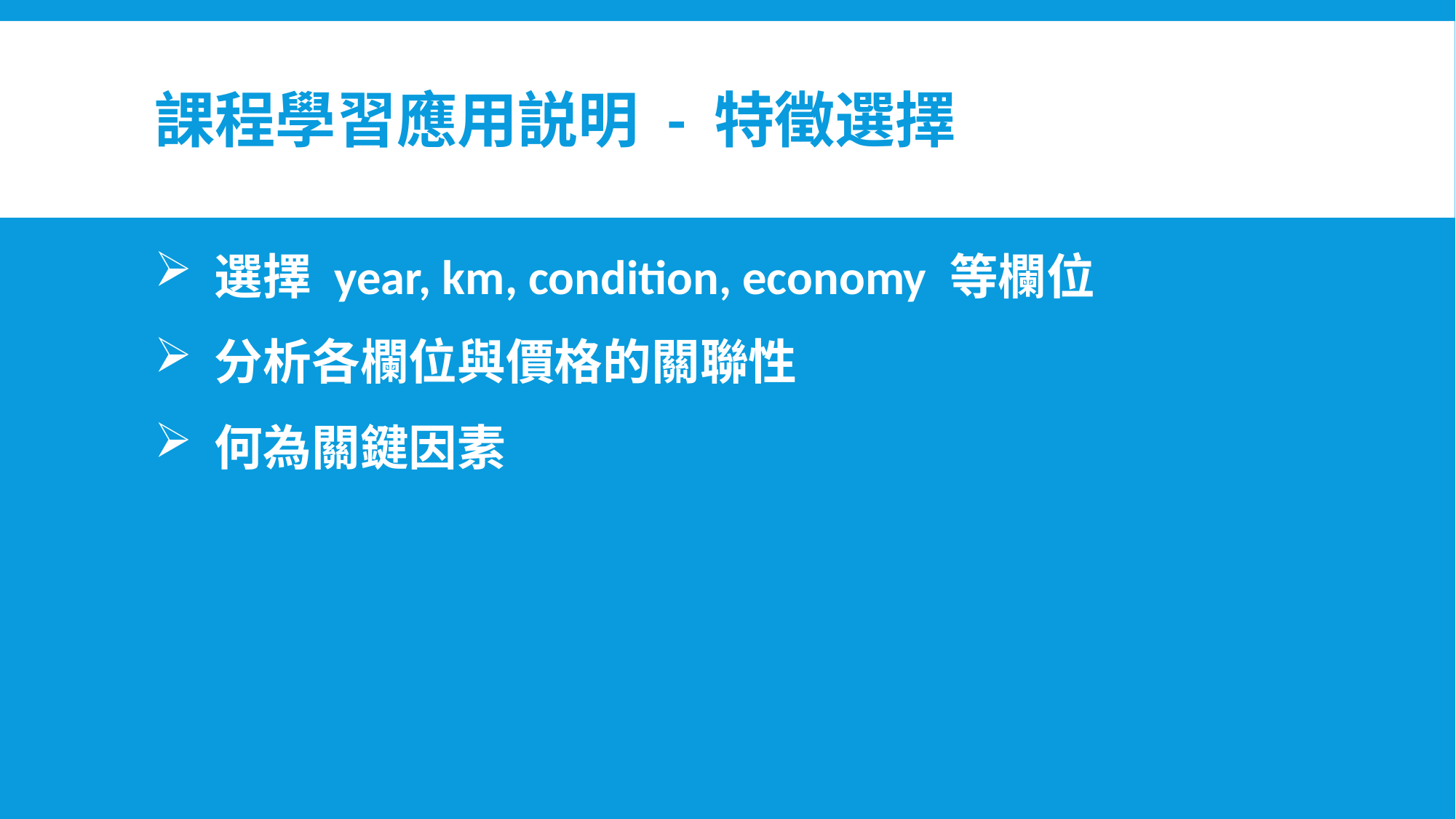

# 課程學習應用説明 - 特徵選擇
選擇 year, km, condition, economy 等欄位
分析各欄位與價格的關聯性
何為關鍵因素